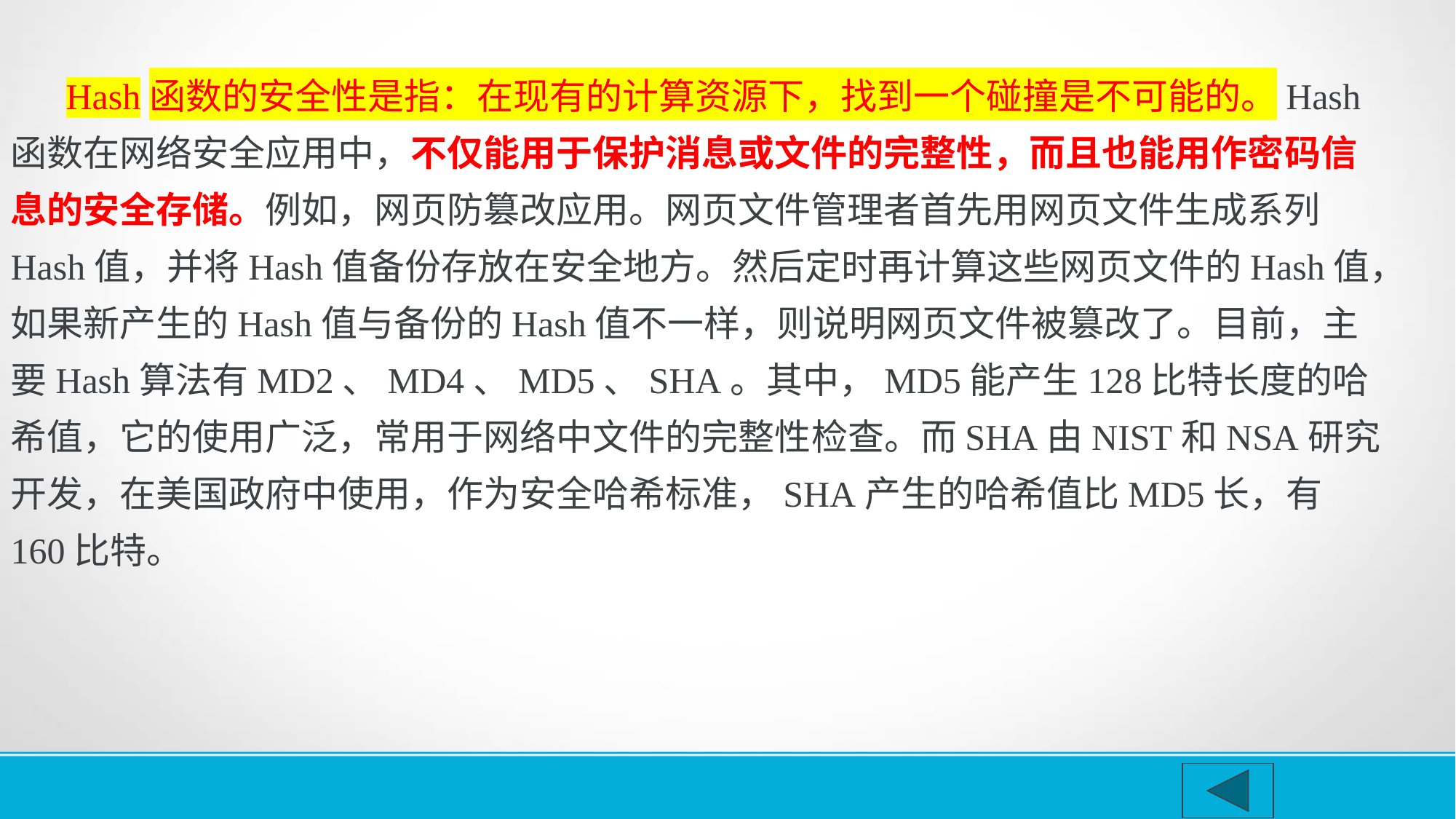

Hash函数的安全性是指：在现有的计算资源下，找到一个碰撞是不可能的。Hash函数在网络安全应用中，不仅能用于保护消息或文件的完整性，而且也能用作密码信息的安全存储。例如，网页防篡改应用。网页文件管理者首先用网页文件生成系列Hash值，并将Hash值备份存放在安全地方。然后定时再计算这些网页文件的Hash值，如果新产生的Hash值与备份的Hash值不一样，则说明网页文件被篡改了。目前，主要Hash算法有MD2、MD4、MD5、SHA。其中，MD5能产生128比特长度的哈希值，它的使用广泛，常用于网络中文件的完整性检查。而SHA由NIST和NSA研究开发，在美国政府中使用，作为安全哈希标准，SHA产生的哈希值比MD5长，有160比特。

3